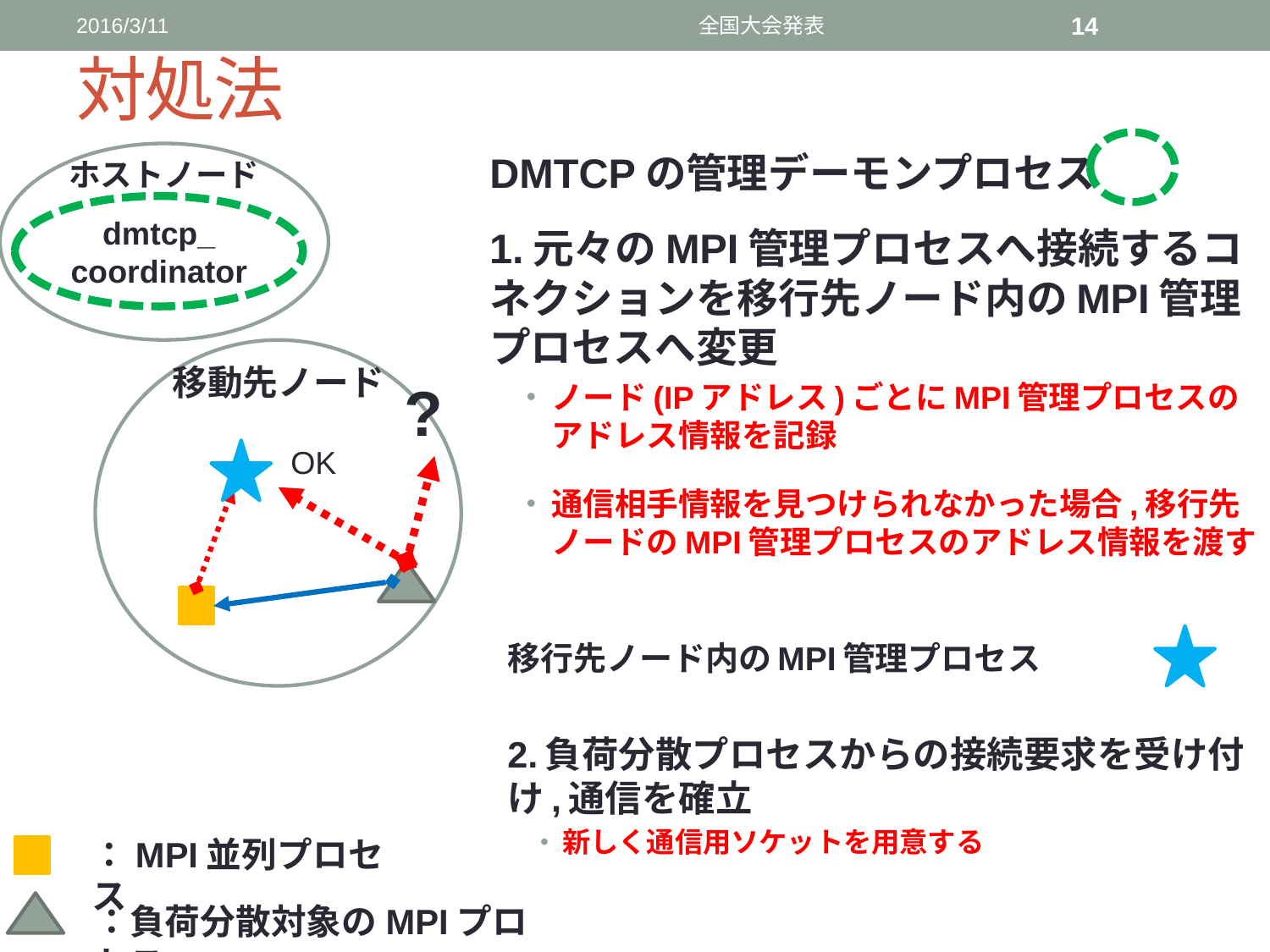

2016/3/11
全国大会発表
14
対処法

DMTCPの管理デーモンプロセス
ホストノード

dmtcp_
coordinator
1.元々のMPI管理プロセスへ接続するコネクションを移行先ノード内のMPI管理プロセスへ変更
ノード(IPアドレス)ごとにMPI管理プロセスのアドレス情報を記録

通信相手情報を見つけられなかった場合,移行先ノードのMPI管理プロセスのアドレス情報を渡す

移動先ノード

?
OK

移行先ノード内のMPI管理プロセス

2.負荷分散プロセスからの接続要求を受け付け,通信を確立
新しく通信用ソケットを用意する

：MPI並列プロセス

：負荷分散対象のMPIプロセス